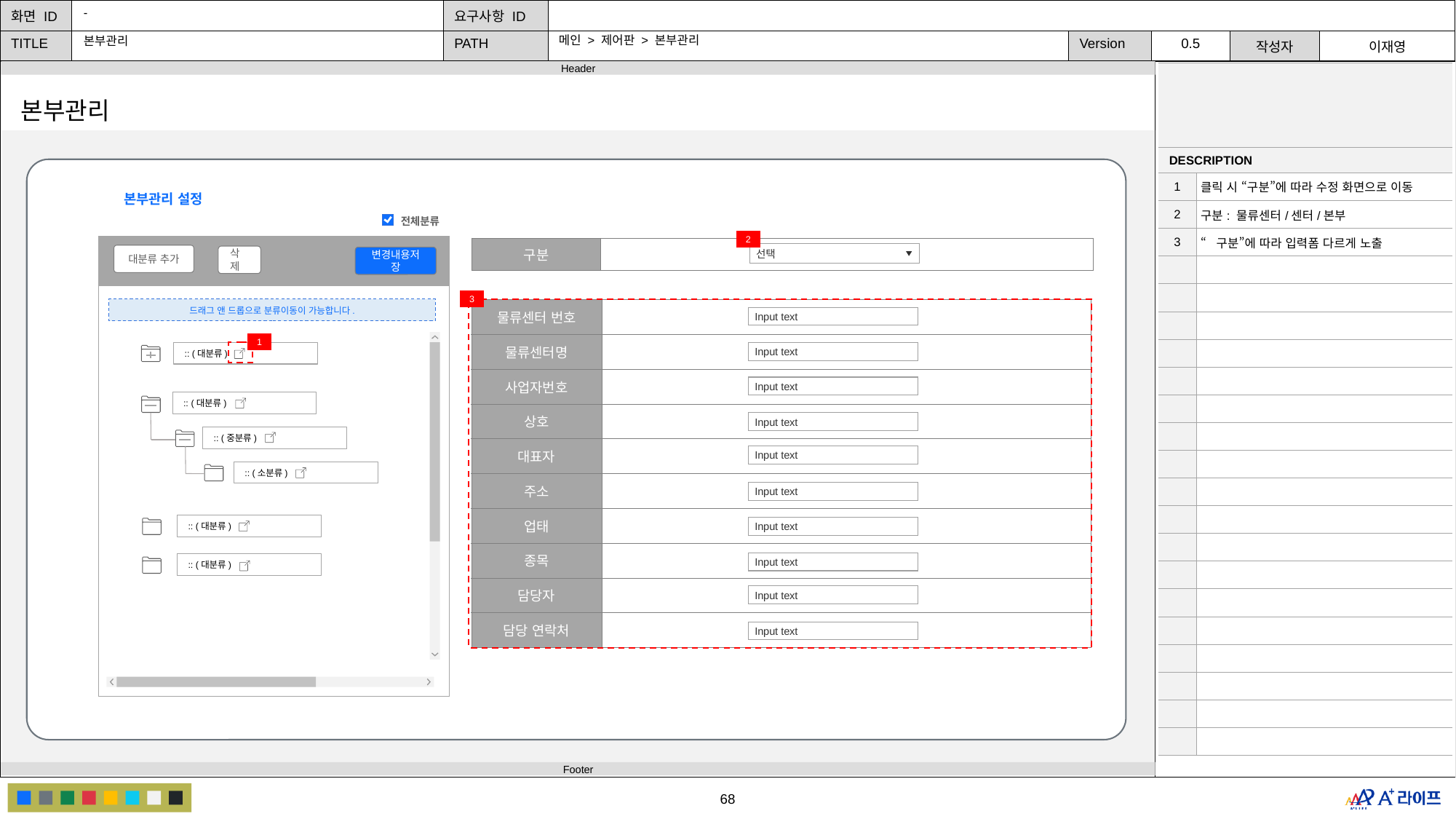

-

메인 > 제어판 > 본부관리
본부관리
|  |  |
| --- | --- |
| DESCRIPTION |  |
| 1 | 클릭 시 “구분”에 따라 수정 화면으로 이동 |
| 2 | 구분: 물류센터/센터/본부 |
| 3 | “구분”에 따라 입력폼 다르게 노출 |
|  |  |
|  |  |
|  |  |
|  |  |
|  |  |
|  |  |
|  |  |
|  |  |
|  |  |
|  |  |
|  |  |
|  |  |
|  |  |
|  |  |
|  |  |
|  |  |
|  |  |
|  |  |
본부관리

본부관리 설정
전체분류

2

| 구분 |  |
| --- | --- |
대분류 추가
선택

삭제
변경내용저장
3

드래그 앤 드롭으로 분류이동이 가능합니다.
| 물류센터 번호 |  |
| --- | --- |
| 물류센터명 |  |
| 사업자번호 |  |
| 상호 |  |
| 대표자 |  |
| 주소 |  |
| 업태 |  |
| 종목 |  |
| 담당자 |  |
| 담당 연락처 |  |
Input text

1
:: (대분류)

Input text

Input text
:: (대분류)

Input text
:: (중분류)

Input text
:: (소분류)

Input text
:: (대분류)

Input text

Input text
:: (대분류)

Input text
Input text